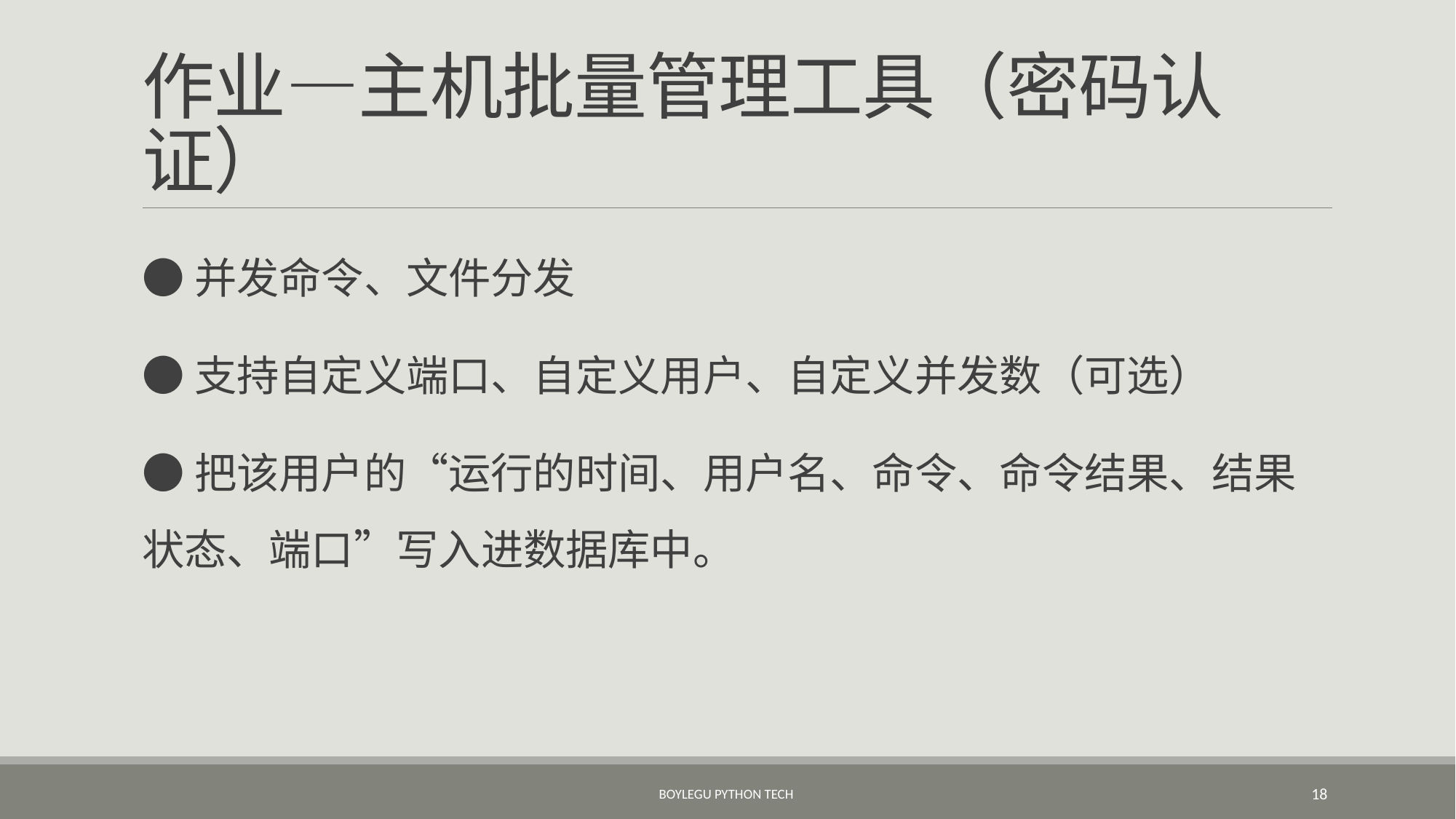

# 作业—主机批量管理工具（密码认证）
●并发命令、文件分发
●支持自定义端口、自定义用户、自定义并发数（可选）
●把该用户的“运行的时间、用户名、命令、命令结果、结果状态、端口”写入进数据库中。

BoyleGu Python Tech
18